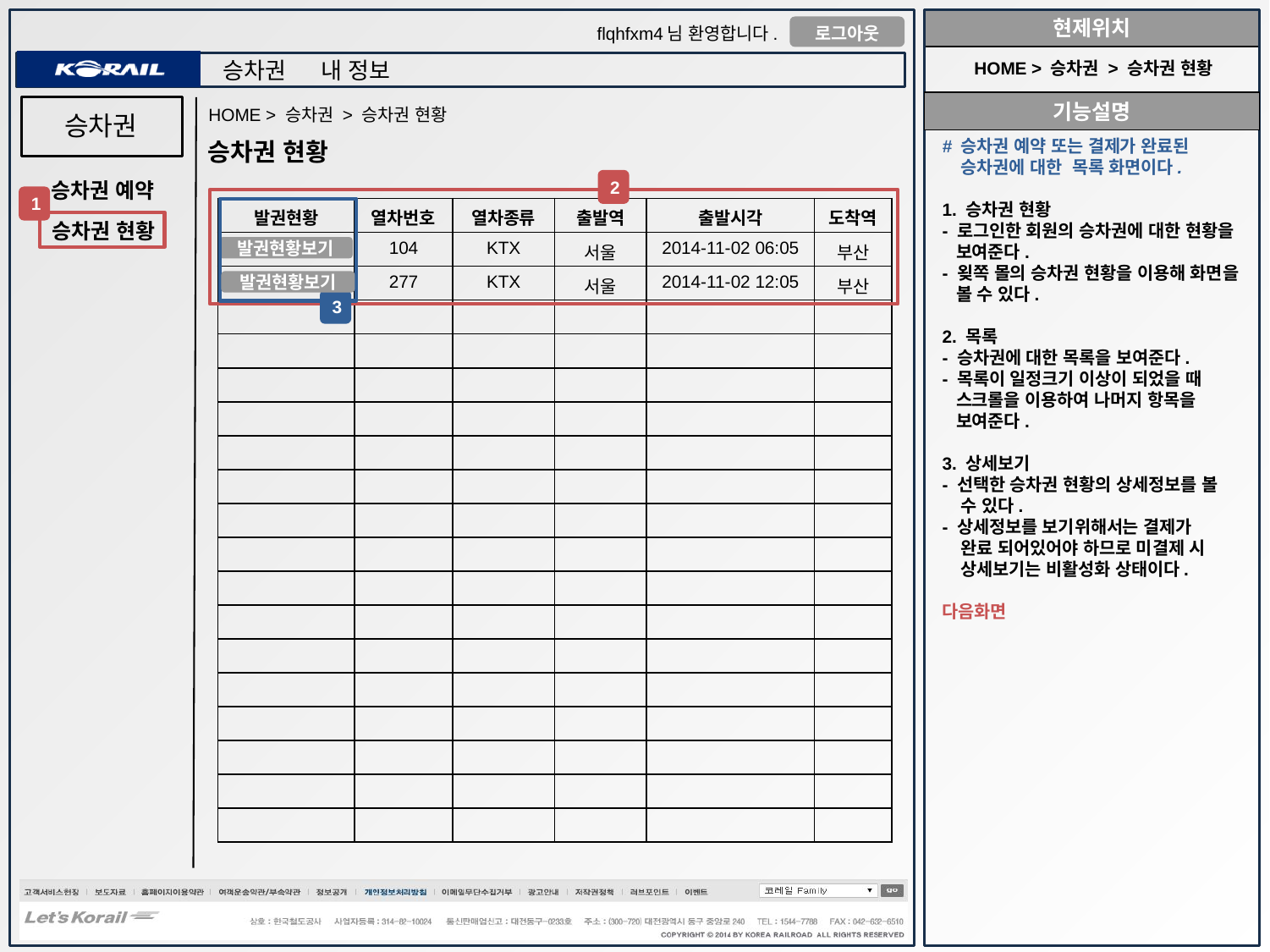

HOME > 승차권 > 승차권 현황
HOME > 승차권 > 승차권 현황
승차권
# 승차권 예약 또는 결제가 완료된
   승차권에 대한  목록 화면이다.

1. 승차권 현황
- 로그인한 회원의 승차권에 대한 현황을
  보여준다.
- 욎쪽 몰의 승차권 현황을 이용해 화면을
  볼 수 있다.

2. 목록
- 승차권에 대한 목록을 보여준다.
- 목록이 일정크기 이상이 되었을 때
  스크롤을 이용하여 나머지 항목을
  보여준다.

3. 상세보기
- 선택한 승차권 현황의 상세정보를 볼
   수 있다.
- 상세정보를 보기위해서는 결제가
   완료 되어있어야 하므로 미결제 시
   상세보기는 비활성화 상태이다.

다음화면
승차권 현황

2
승차권 예약

1

| 발권현황 | 열차번호 | 열차종류 | 출발역 | 출발시각 | 도착역 |
| --- | --- | --- | --- | --- | --- |
|  | 104 | KTX | 서울 | 2014-11-02 06:05 | 부산 |
|  | 277 | KTX | 서울 | 2014-11-02 12:05 | 부산 |
|  |  |  |  |  |  |
|  |  |  |  |  |  |
|  |  |  |  |  |  |
|  |  |  |  |  |  |
|  |  |  |  |  |  |
|  |  |  |  |  |  |
|  |  |  |  |  |  |
|  |  |  |  |  |  |
|  |  |  |  |  |  |
|  |  |  |  |  |  |
|  |  |  |  |  |  |
|  |  |  |  |  |  |
|  |  |  |  |  |  |
|  |  |  |  |  |  |
|  |  |  |  |  |  |
|  |  |  |  |  |  |

승차권 현황

발권현황보기
발권현황보기

3